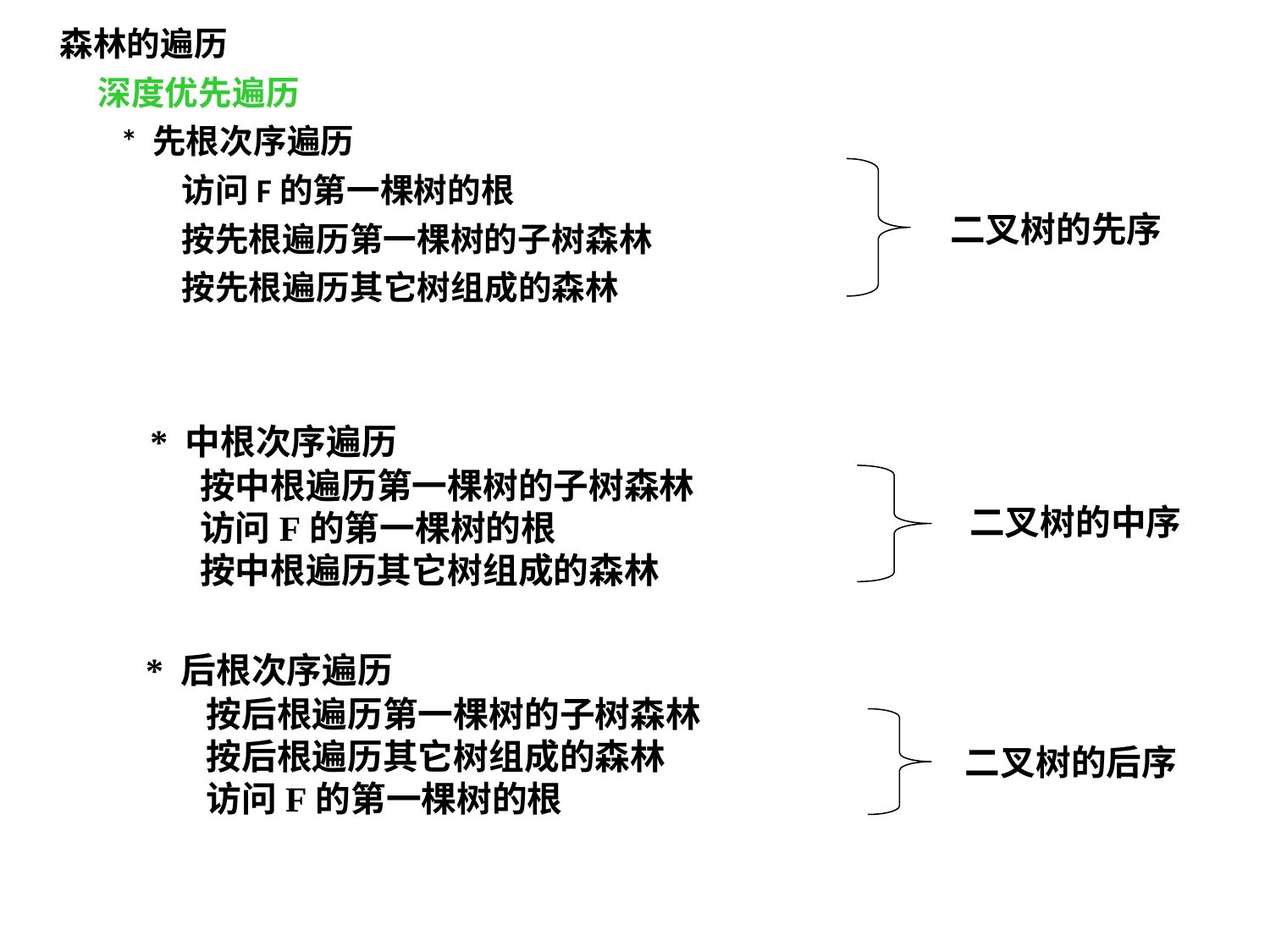

森林的遍历
      深度优先遍历
          * 先根次序遍历
                 访问F的第一棵树的根
                 按先根遍历第一棵树的子树森林
                 按先根遍历其它树组成的森林

二叉树的先序
         * 中根次序遍历
                 按中根遍历第一棵树的子树森林
                 访问F的第一棵树的根
                 按中根遍历其它树组成的森林

 二叉树的中序
        * 后根次序遍历
                 按后根遍历第一棵树的子树森林
                 按后根遍历其它树组成的森林
                 访问F的第一棵树的根

二叉树的后序